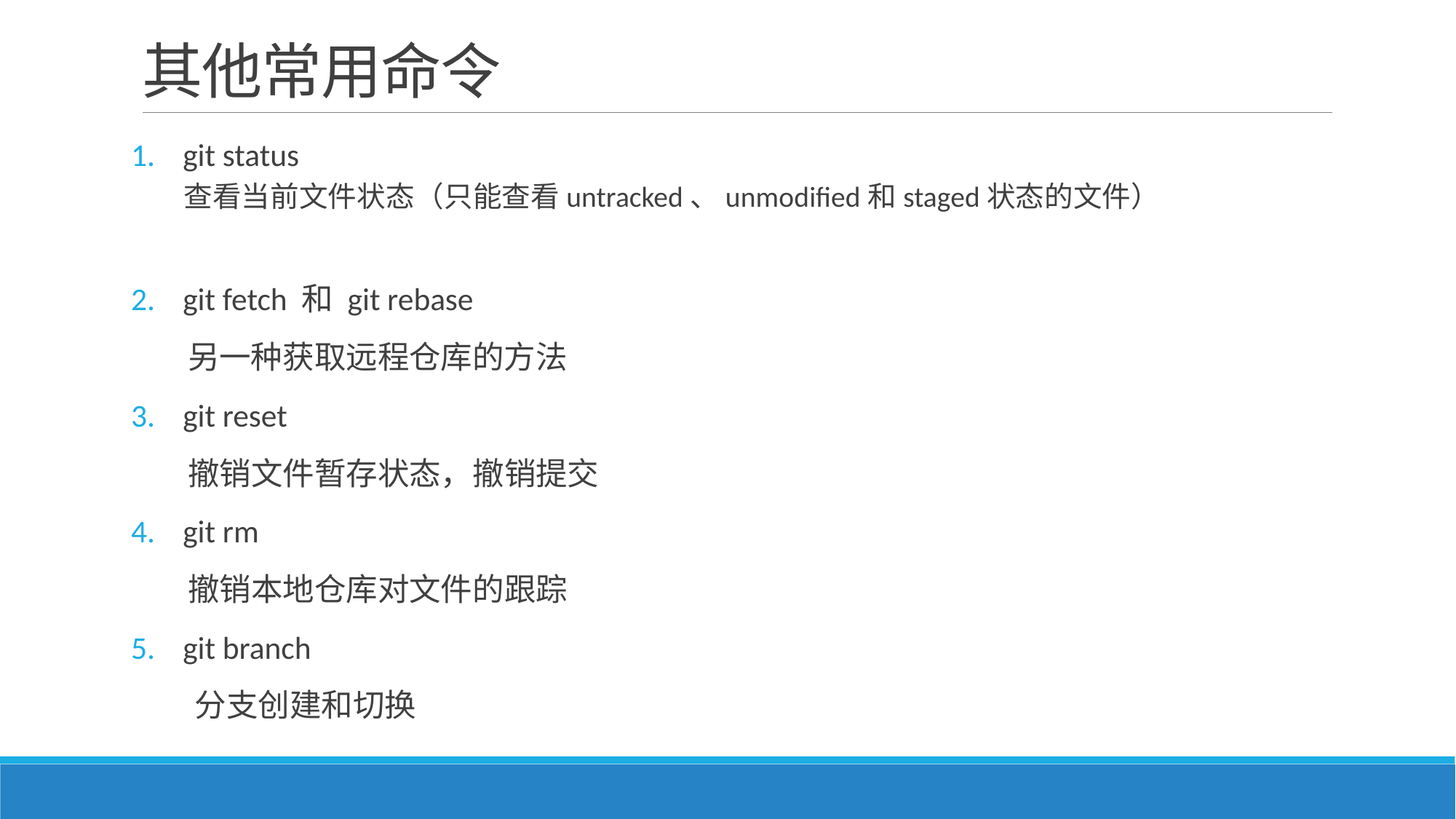

# 其他常用命令
git status
  查看当前文件状态（只能查看untracked、unmodified和staged状态的文件）

git fetch 和 git rebase
       另一种获取远程仓库的方法
git reset
       撤销文件暂存状态，撤销提交
git rm
       撤销本地仓库对文件的跟踪
git branch
        分支创建和切换